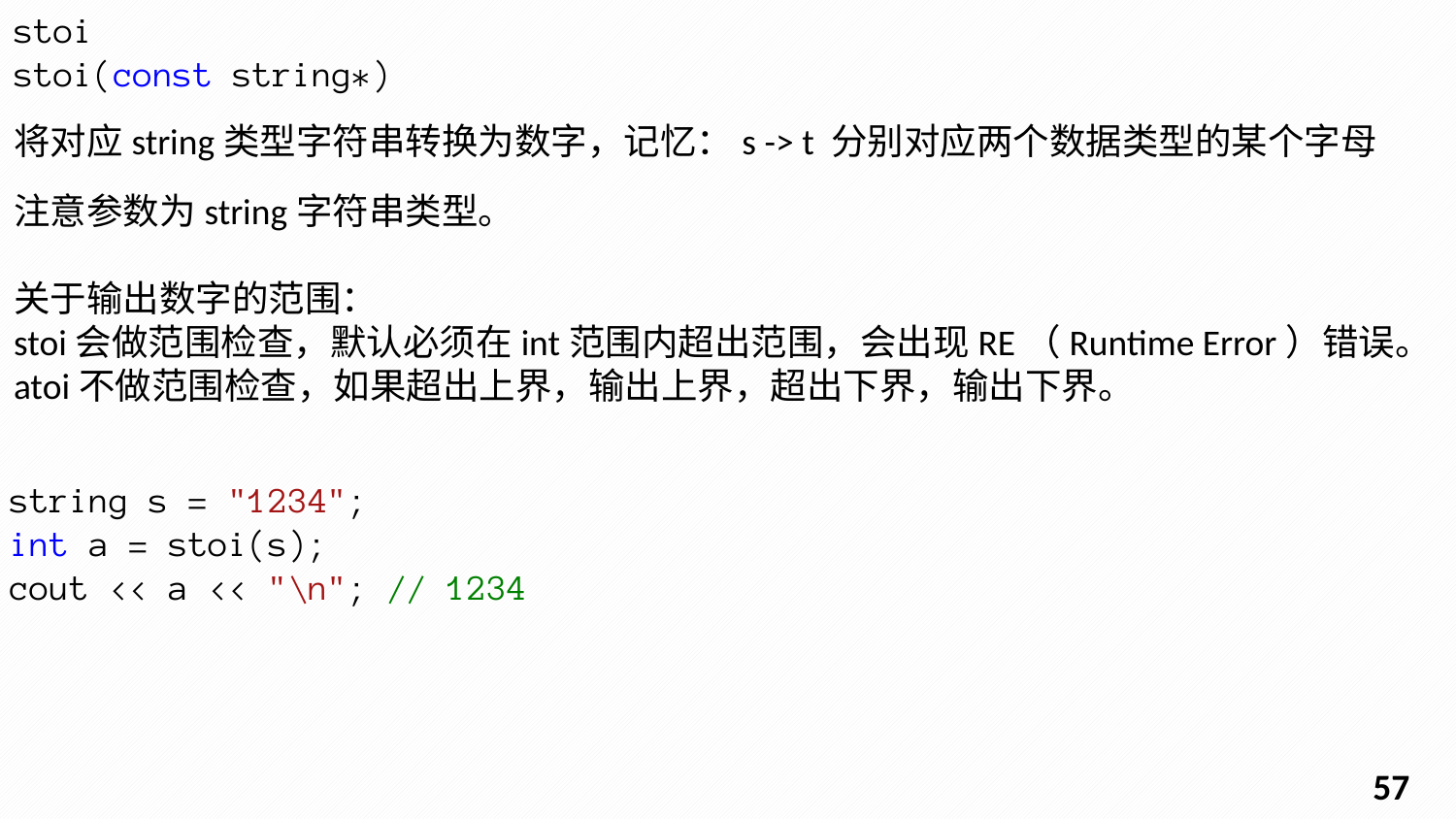

stoi
stoi(const string*)
将对应string类型字符串转换为数字，记忆：s -> t 分别对应两个数据类型的某个字母
注意参数为string字符串类型。

关于输出数字的范围：
stoi会做范围检查，默认必须在int范围内超出范围，会出现RE（Runtime Error）错误。
atoi不做范围检查，如果超出上界，输出上界，超出下界，输出下界。
string s = "1234";
int a = stoi(s);
cout << a << "\n"; // 1234

57